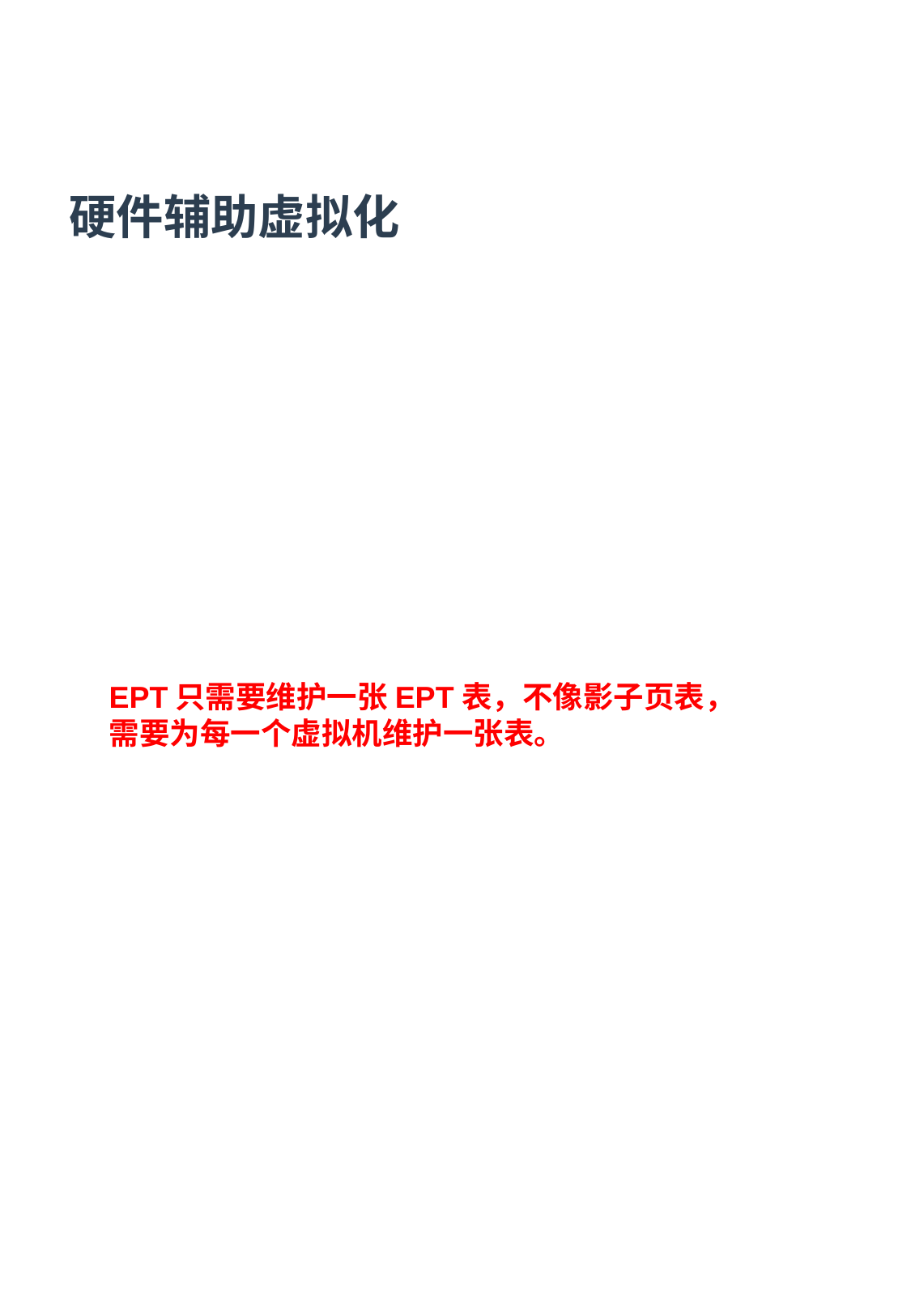

硬件辅助虚拟化
EPT只需要维护一张EPT表，不像影子页表，
需要为每一个虚拟机维护一张表。